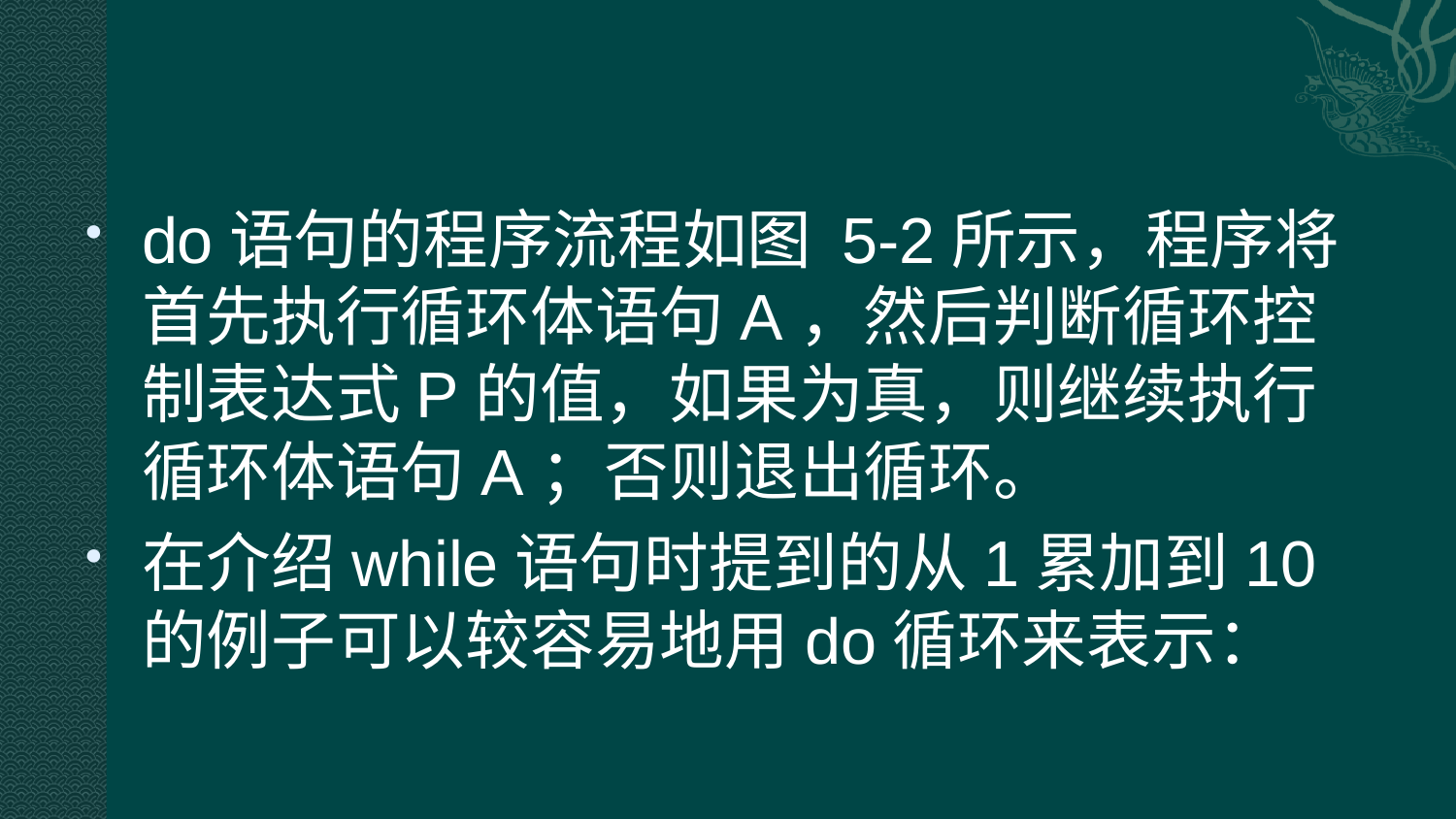

#
do语句的程序流程如图 5-2所示，程序将首先执行循环体语句A，然后判断循环控制表达式P的值，如果为真，则继续执行循环体语句A；否则退出循环。
在介绍while语句时提到的从1累加到10的例子可以较容易地用do循环来表示：